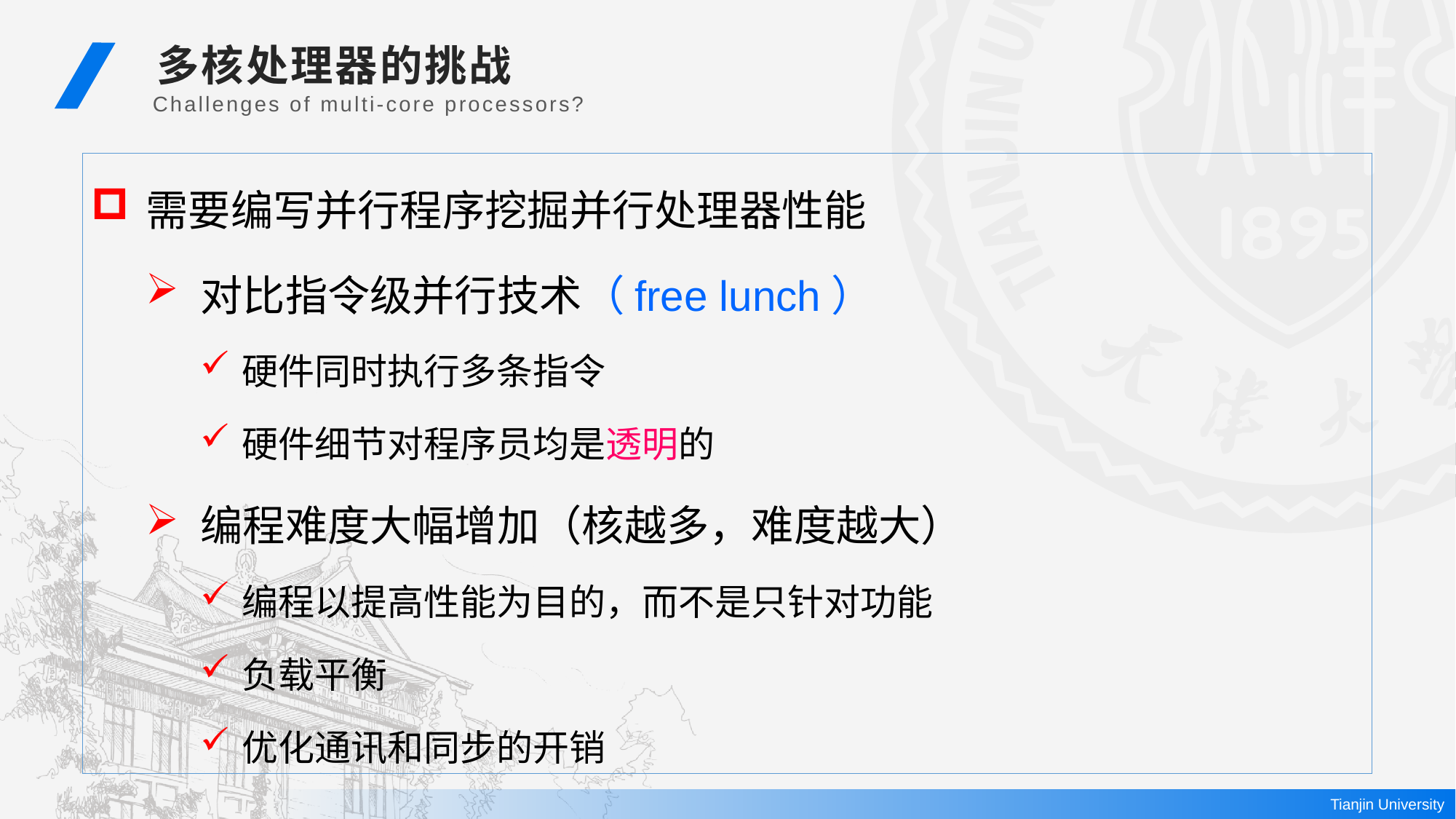

多核处理器的挑战
   Challenges of multi-core processors?
需要编写并行程序挖掘并行处理器性能
对比指令级并行技术（free lunch）
硬件同时执行多条指令
硬件细节对程序员均是透明的
编程难度大幅增加（核越多，难度越大）
编程以提高性能为目的，而不是只针对功能
负载平衡
优化通讯和同步的开销